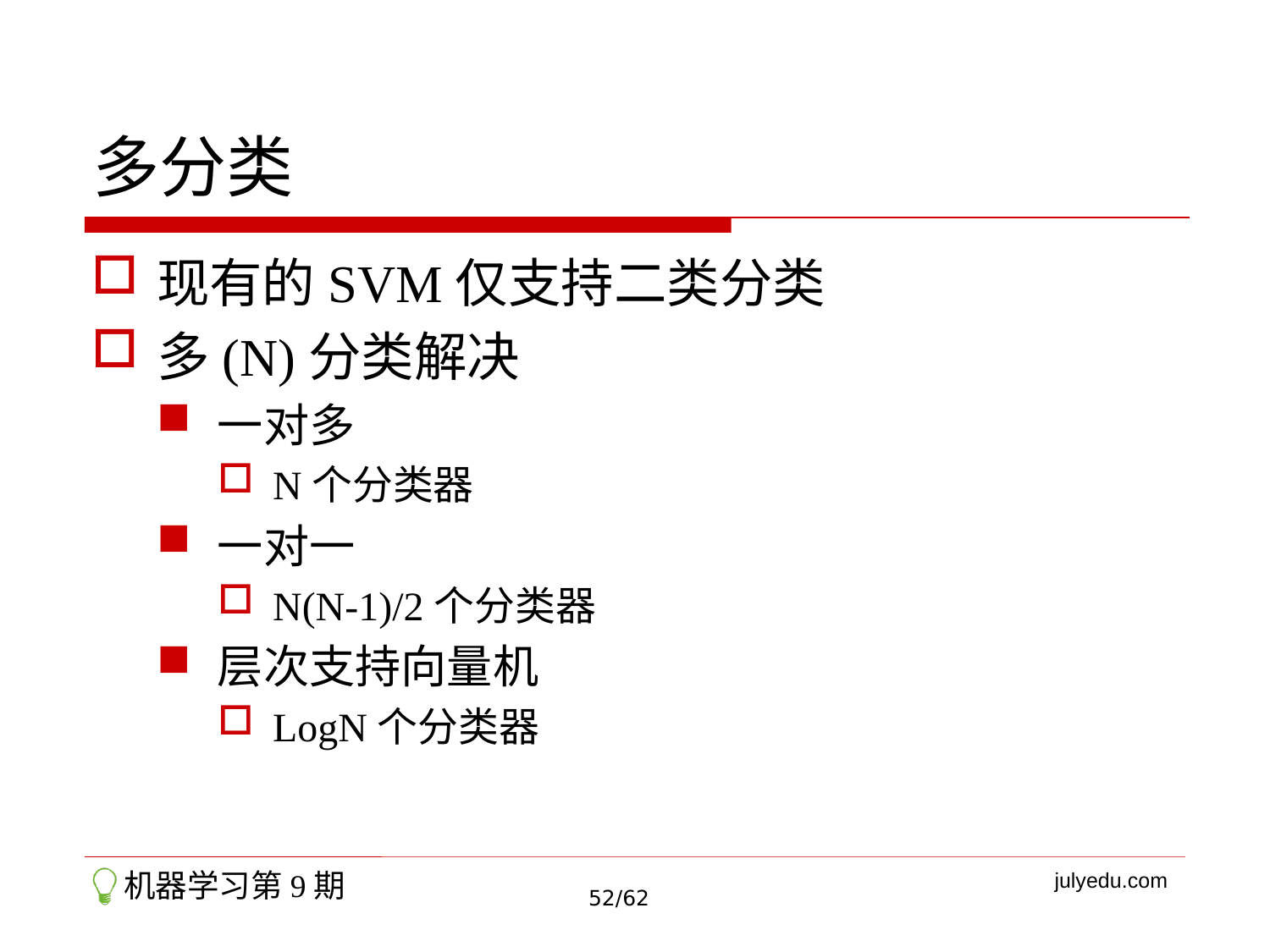

# 多分类
现有的SVM仅支持二类分类
多(N)分类解决
一对多
N个分类器
一对一
N(N-1)/2个分类器
层次支持向量机
LogN个分类器